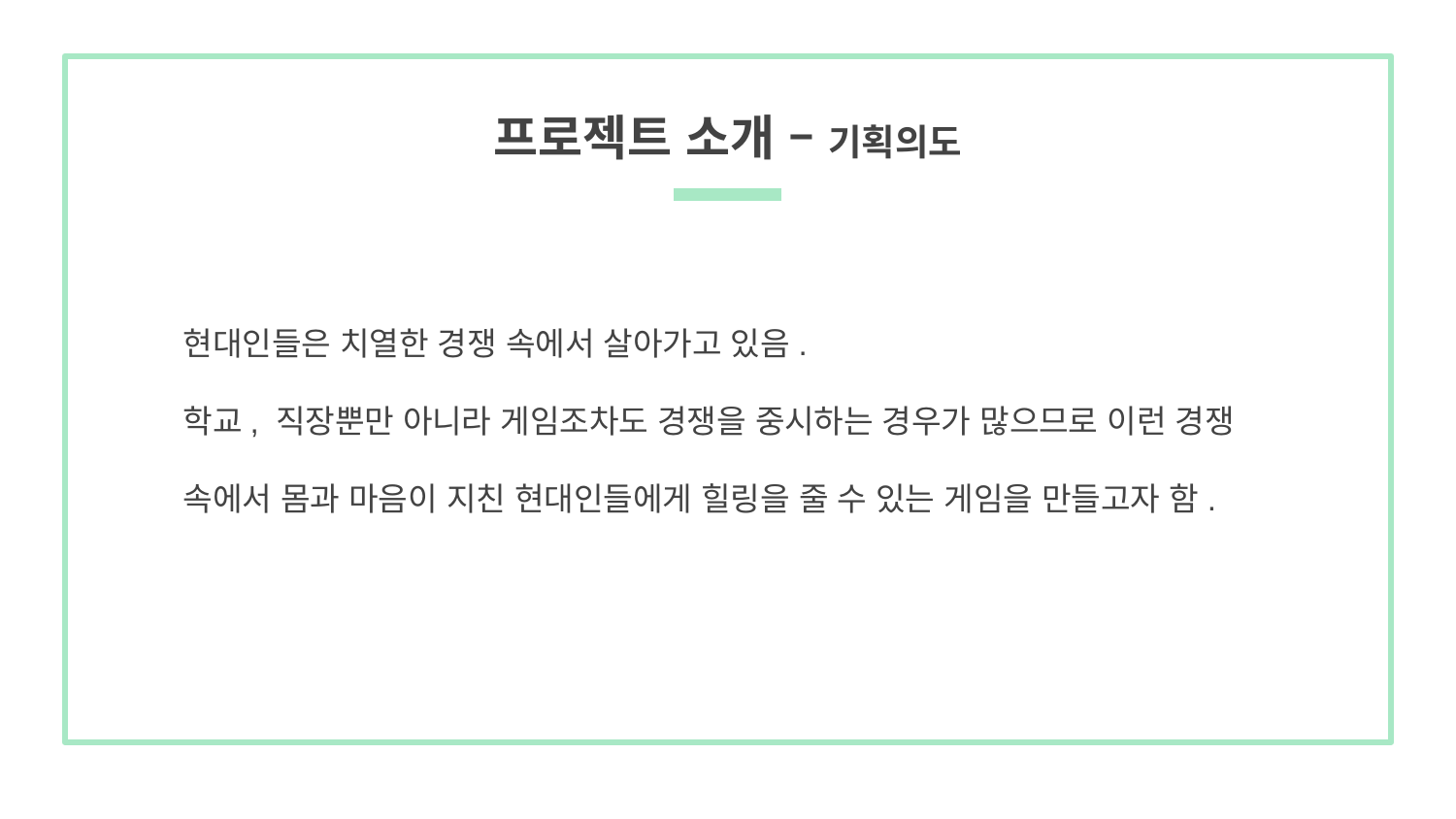

# 프로젝트 소개 – 기획의도
현대인들은 치열한 경쟁 속에서 살아가고 있음.
학교, 직장뿐만 아니라 게임조차도 경쟁을 중시하는 경우가 많으므로 이런 경쟁 속에서 몸과 마음이 지친 현대인들에게 힐링을 줄 수 있는 게임을 만들고자 함.